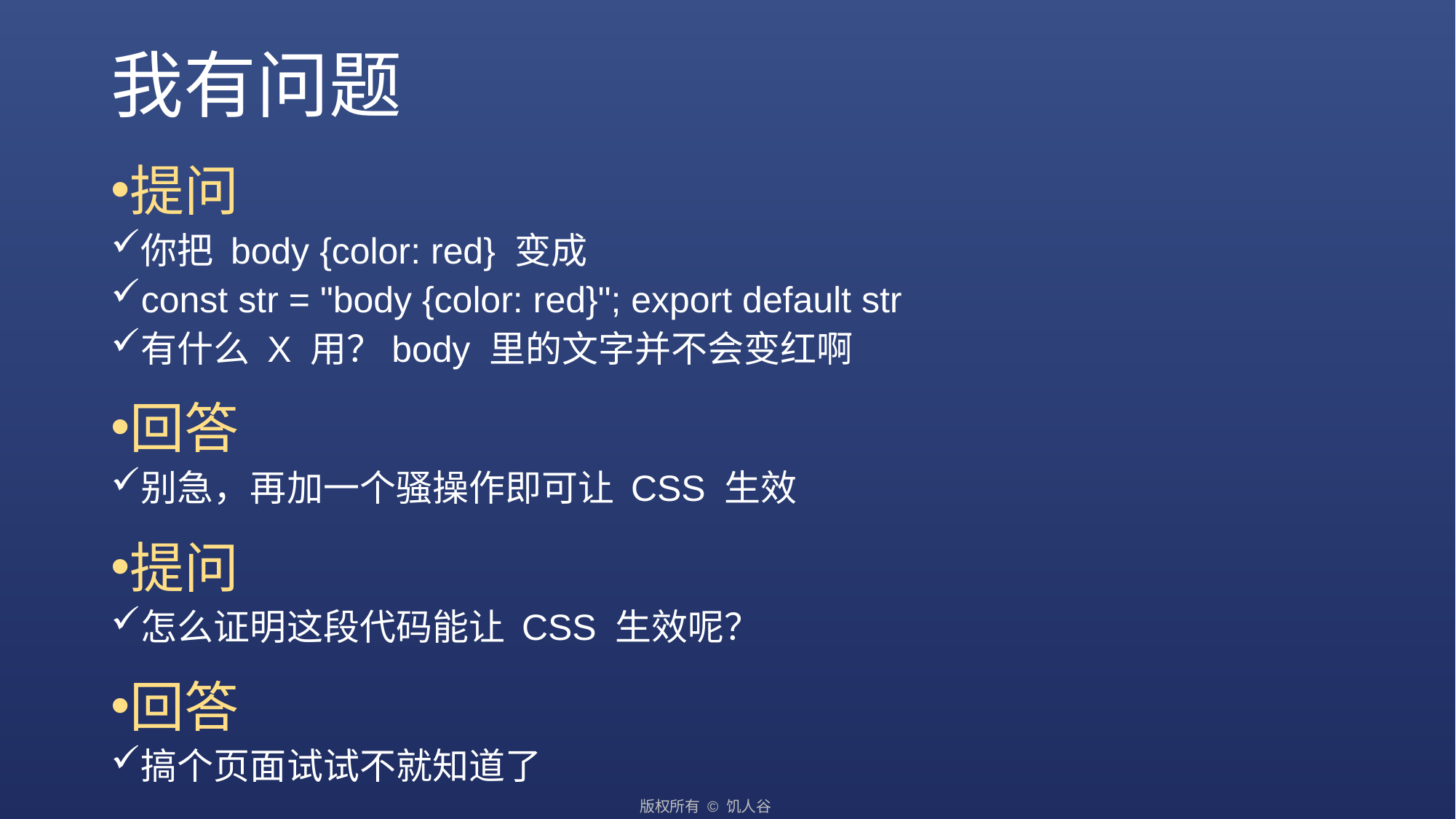

# 我有问题
提问
你把 body {color: red} 变成
const str = "body {color: red}"; export default str
有什么 X 用？body 里的文字并不会变红啊
回答
别急，再加一个骚操作即可让 CSS 生效
提问
怎么证明这段代码能让 CSS 生效呢？
回答
搞个页面试试不就知道了